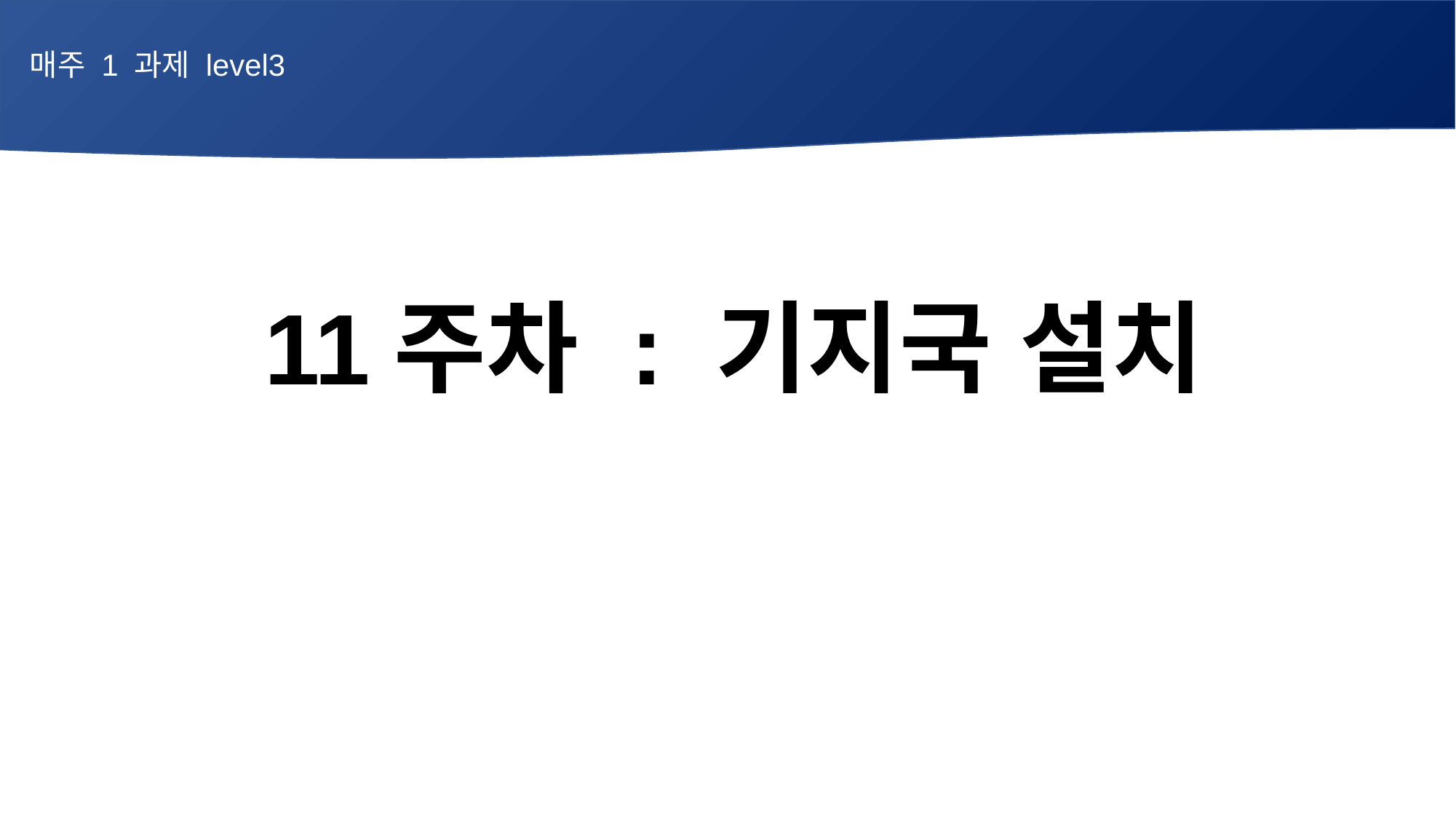

매주 1 과제 level3
11주차 : 기지국 설치